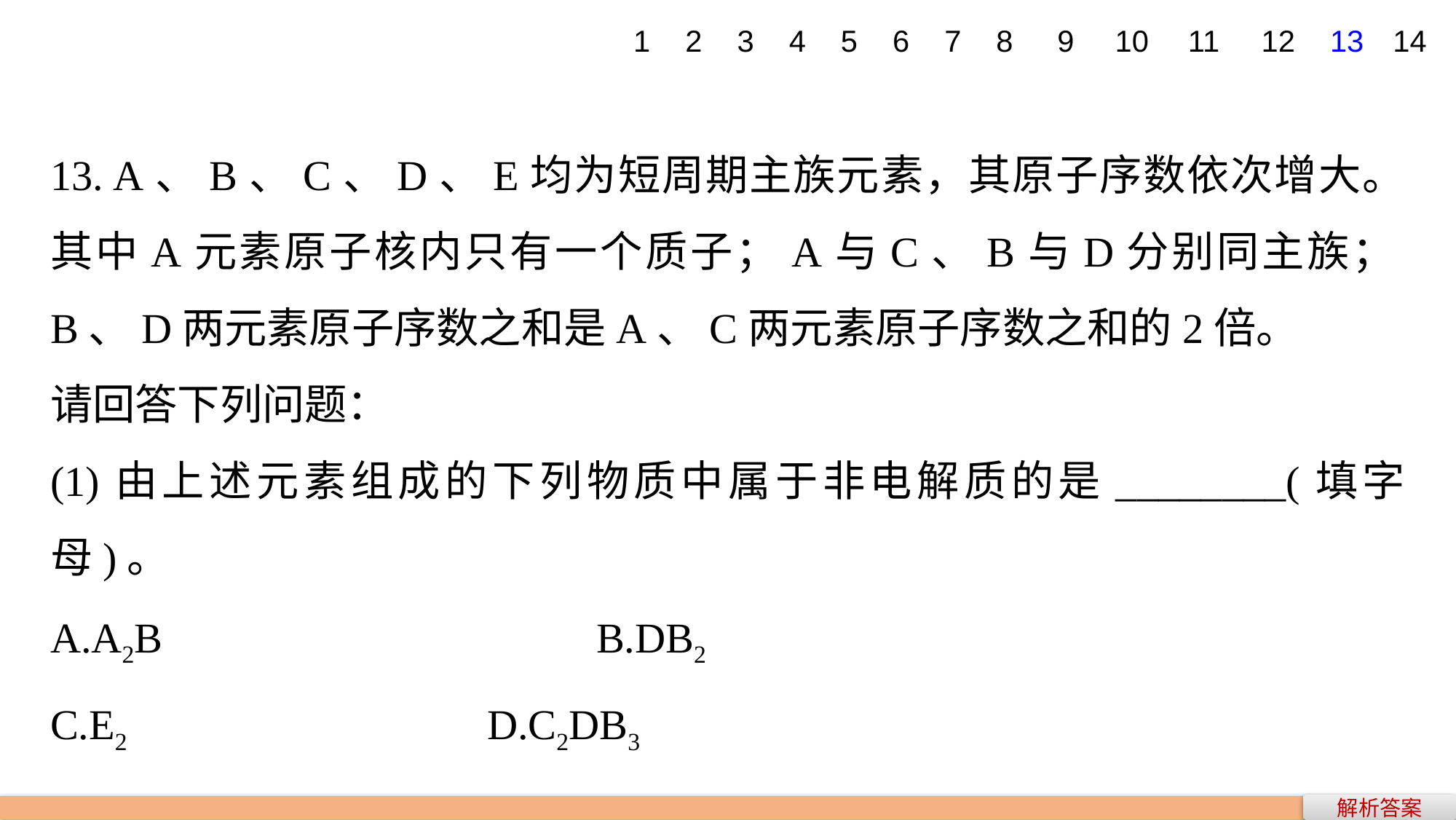

1
2
3
4
5
6
7
8
9
10
11
12
13
14
13. A、B、C、D、E均为短周期主族元素，其原子序数依次增大。其中A元素原子核内只有一个质子；A与C、B与D分别同主族；B、D两元素原子序数之和是A、C两元素原子序数之和的2倍。
请回答下列问题：
(1)由上述元素组成的下列物质中属于非电解质的是________(填字母)。
A.A2B  				B.DB2
C.E2  				D.C2DB3
解析答案